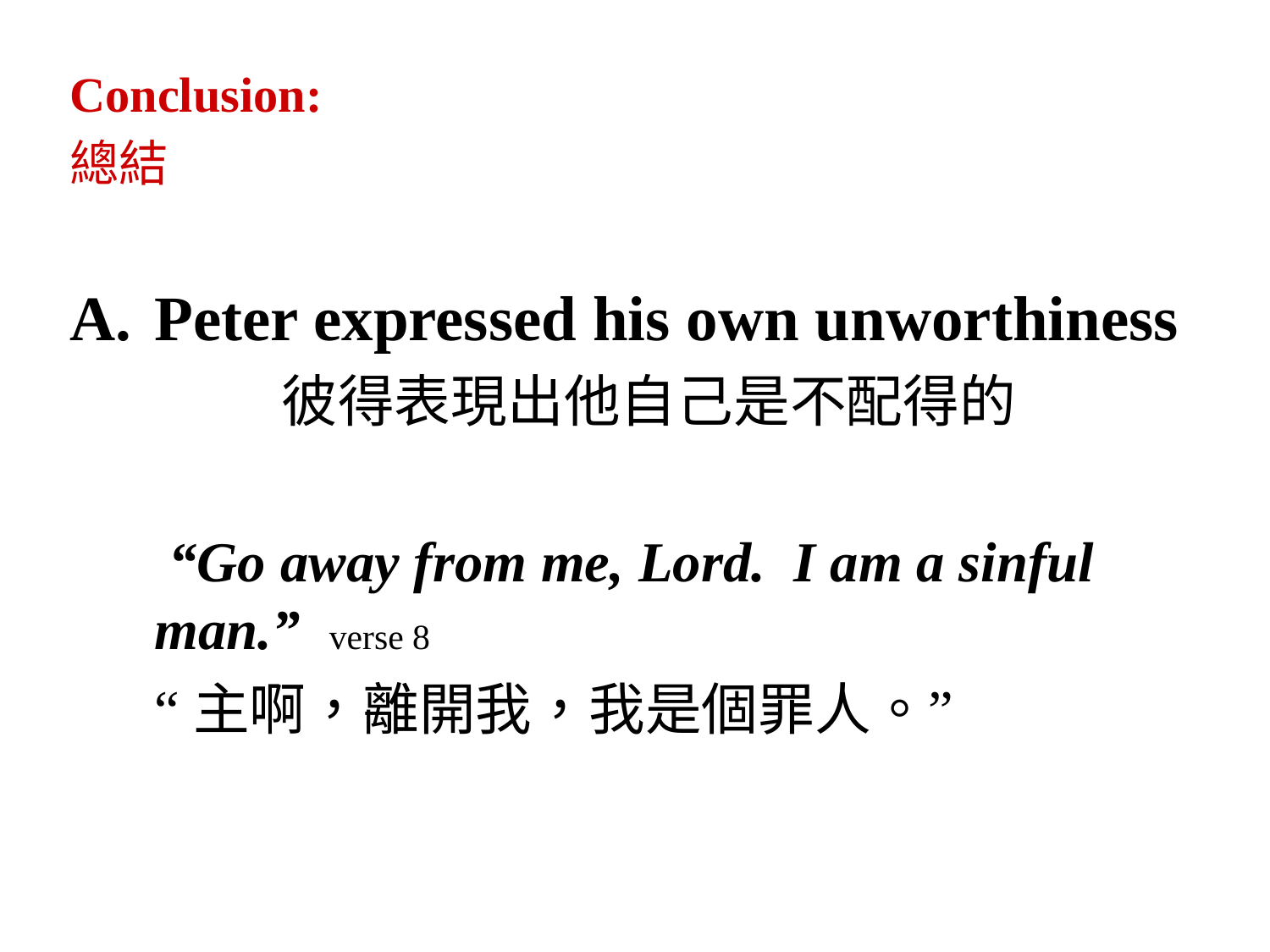

Conclusion:
總結

Peter expressed his own unworthiness
		彼得表現出他自己是不配得的

	 “Go away from me, Lord.  I am a sinful man.”  verse 8
	“主啊，離開我，我是個罪人。”